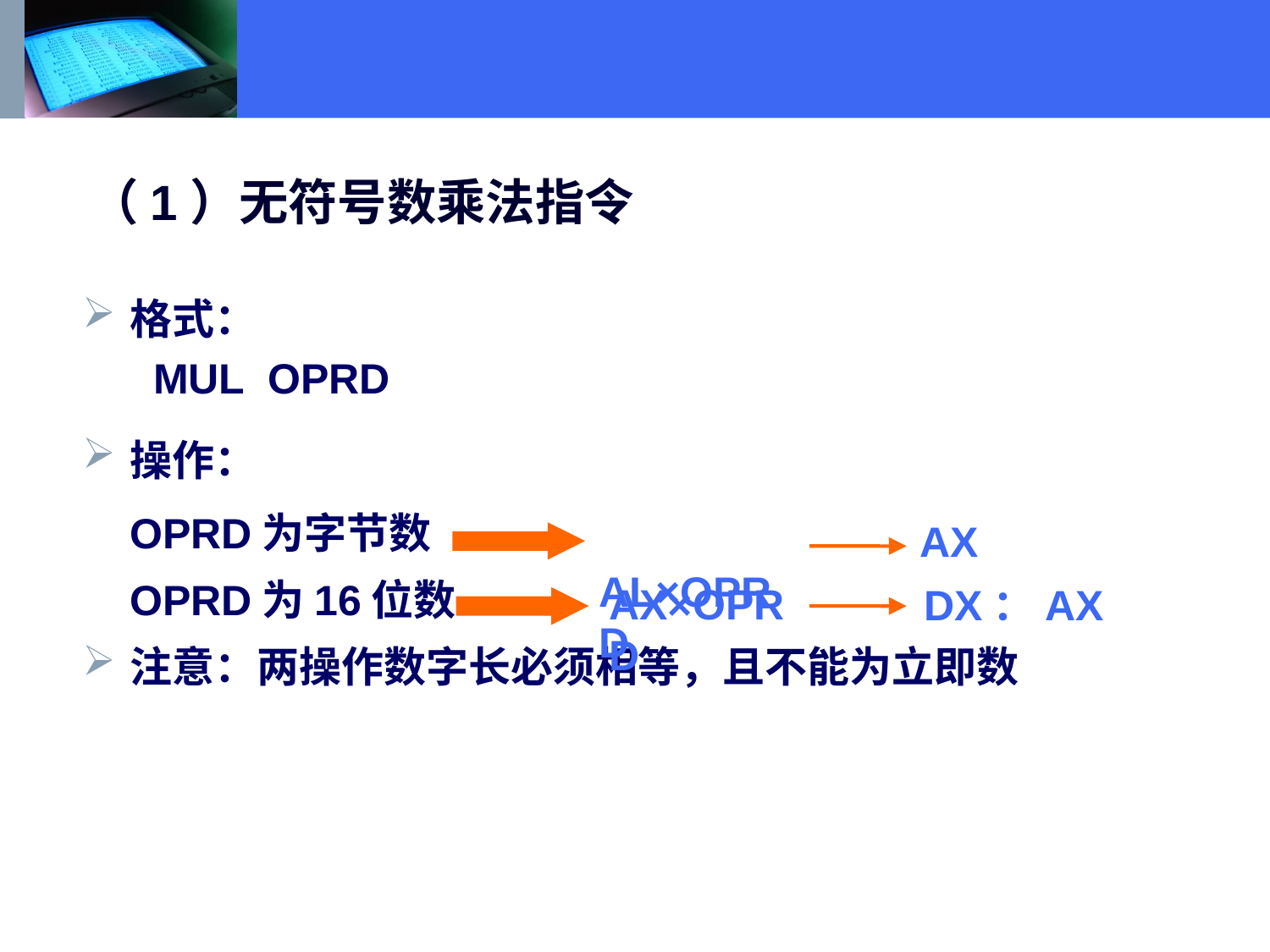

（1）无符号数乘法指令
格式：
      MUL  OPRD
操作：
    OPRD为字节数
    OPRD为16位数
注意：两操作数字长必须相等，且不能为立即数
 AL×OPRD
AX

AX×OPRD
DX：AX